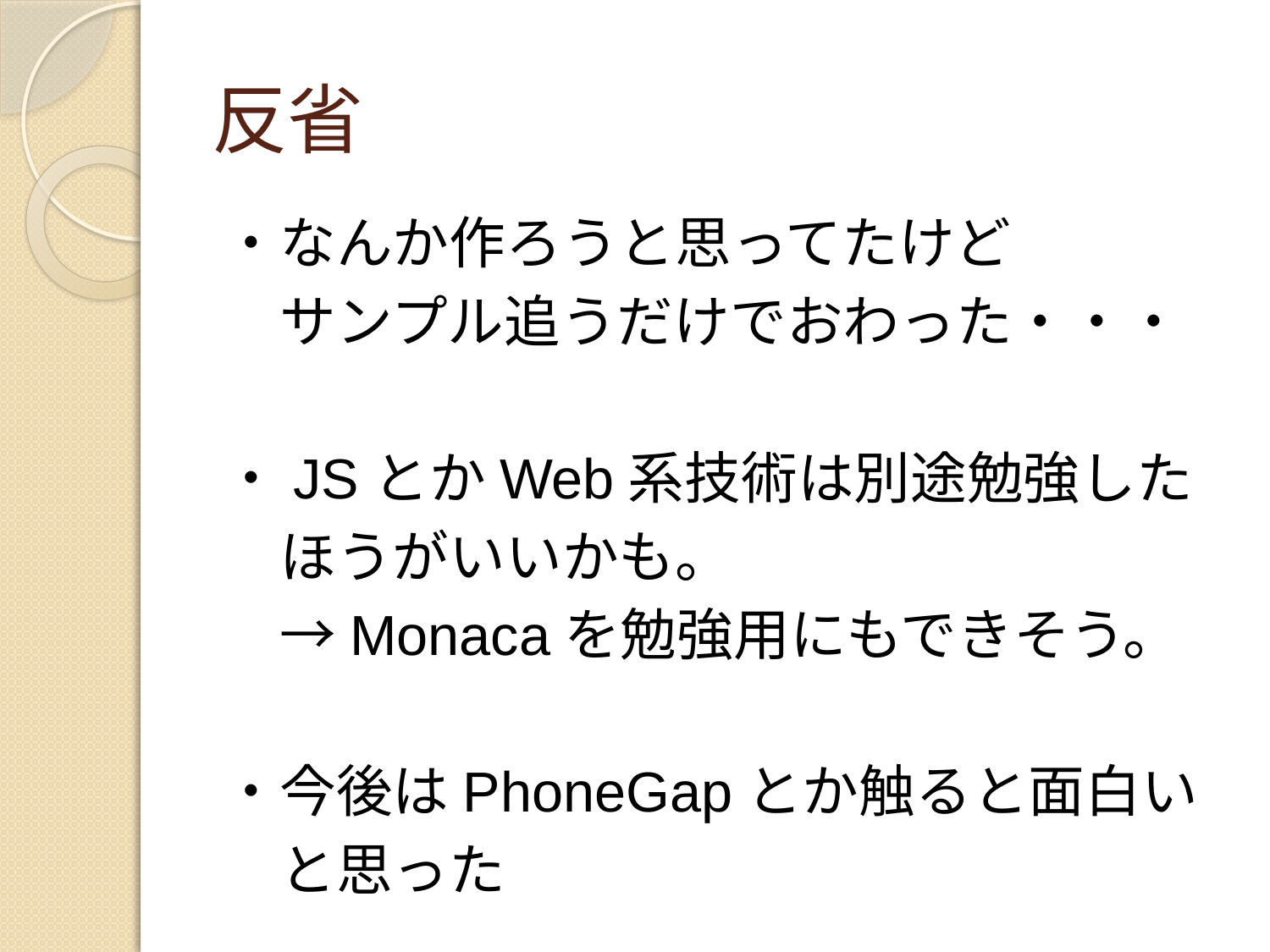

# 反省
・なんか作ろうと思ってたけど
　サンプル追うだけでおわった・・・

・JSとかWeb系技術は別途勉強した
　ほうがいいかも。
　→Monacaを勉強用にもできそう。

・今後はPhoneGapとか触ると面白い
　と思った